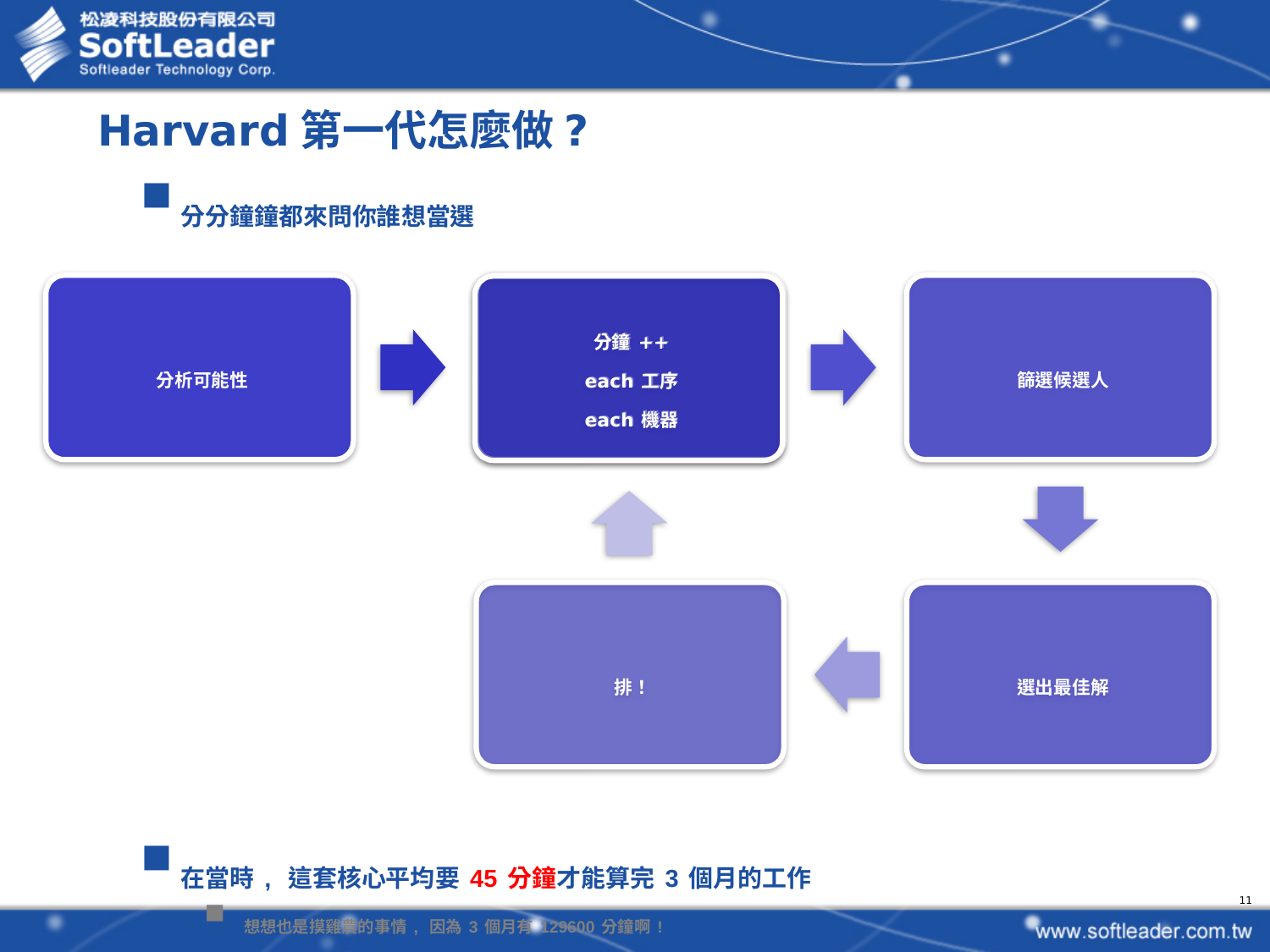

# Harvard第一代怎麼做?
分析可能性

分鐘++
each工序
each機器

篩選候選人

選出最佳解

排！

分鐘++
each工序
each機器
分分鐘鐘都來問你誰想當選

在當時, 這套核心平均要45分鐘才能算完3個月的工作
想想也是摸雞農的事情, 因為3個月有129600分鐘啊!

11